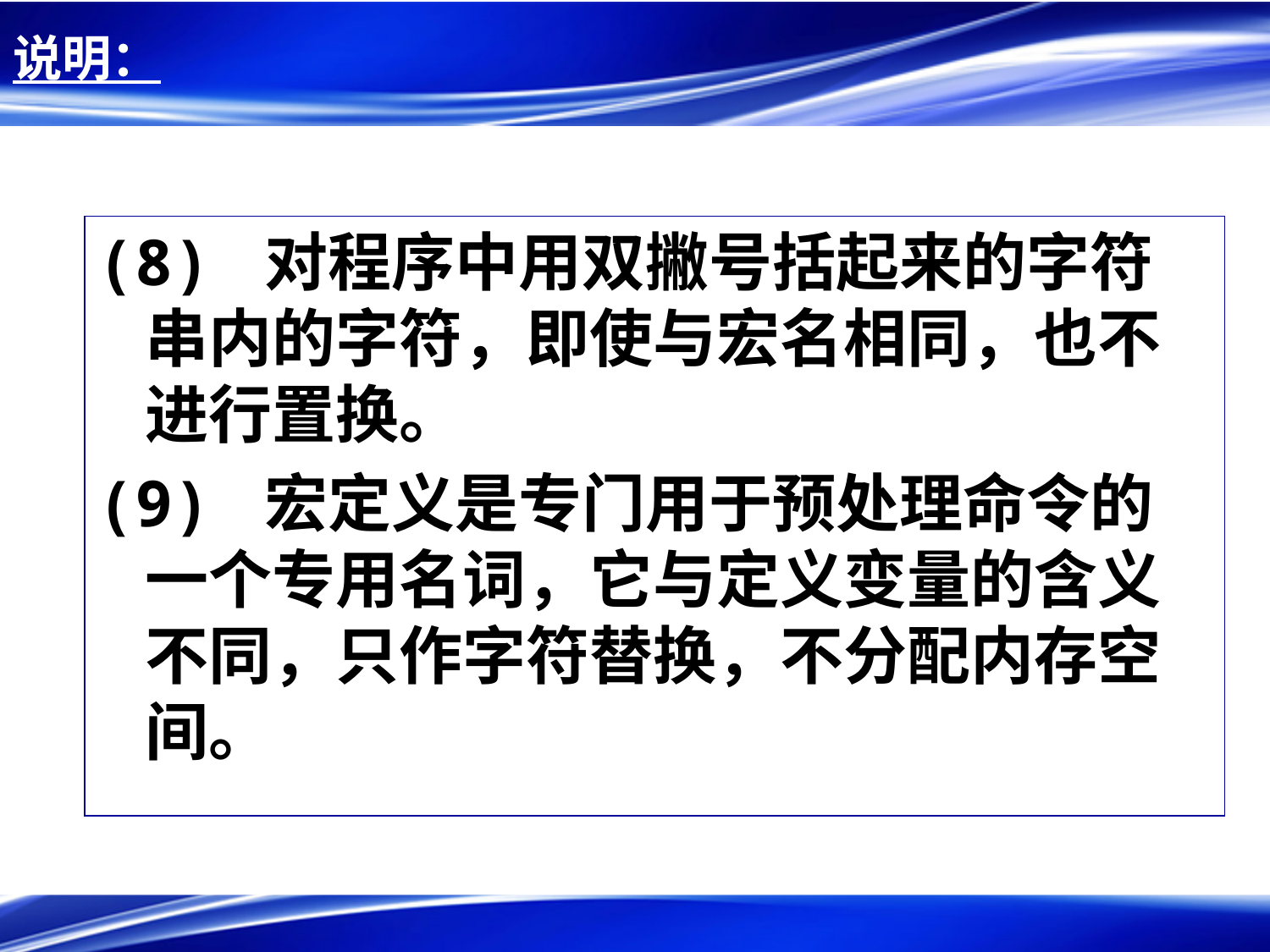

# 说明：
(8) 对程序中用双撇号括起来的字符串内的字符，即使与宏名相同，也不进行置换。
(9) 宏定义是专门用于预处理命令的一个专用名词，它与定义变量的含义不同，只作字符替换，不分配内存空间。